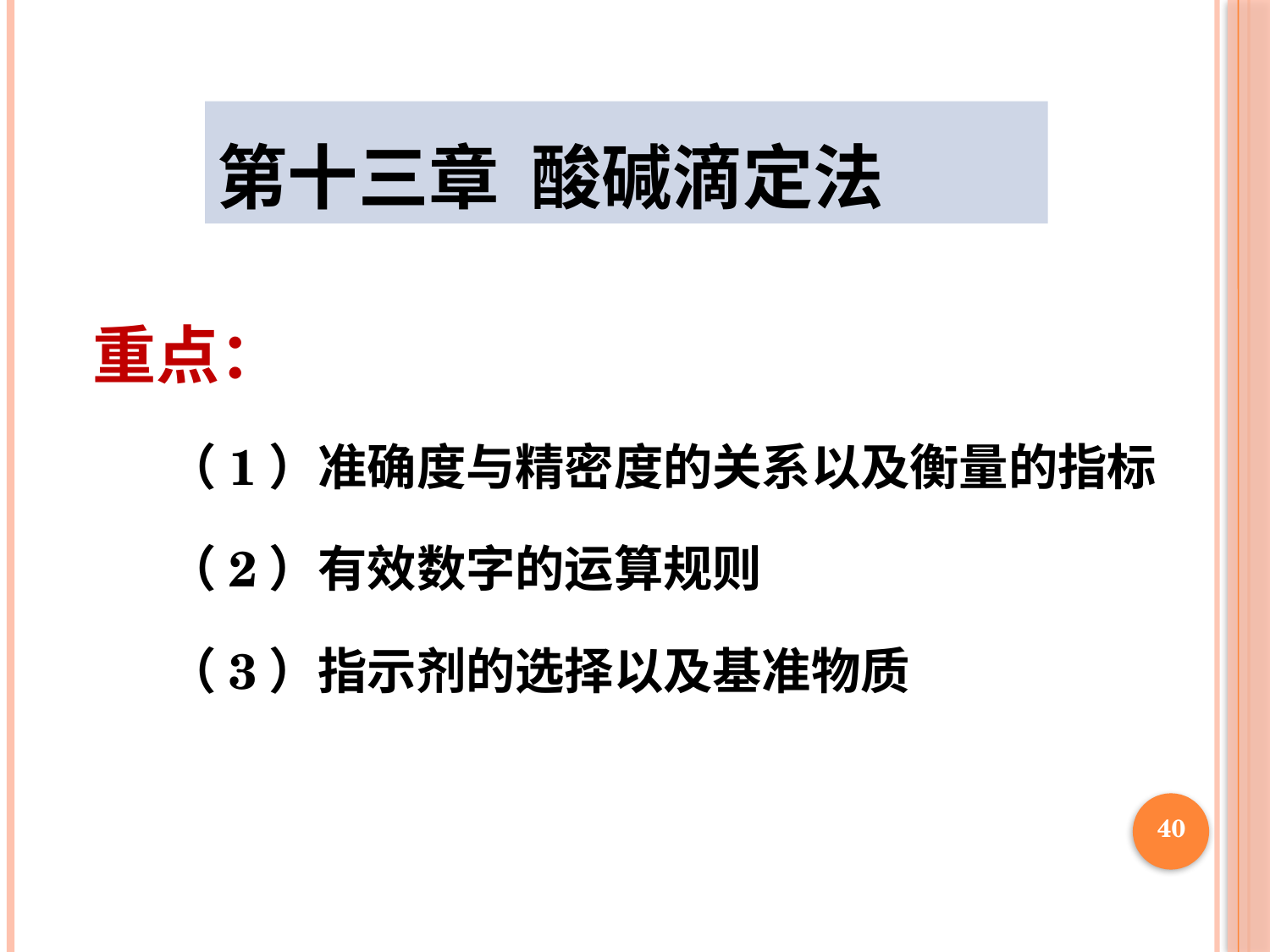

第十三章  酸碱滴定法
重点：
（1）准确度与精密度的关系以及衡量的指标
（2）有效数字的运算规则
（3）指示剂的选择以及基准物质

40